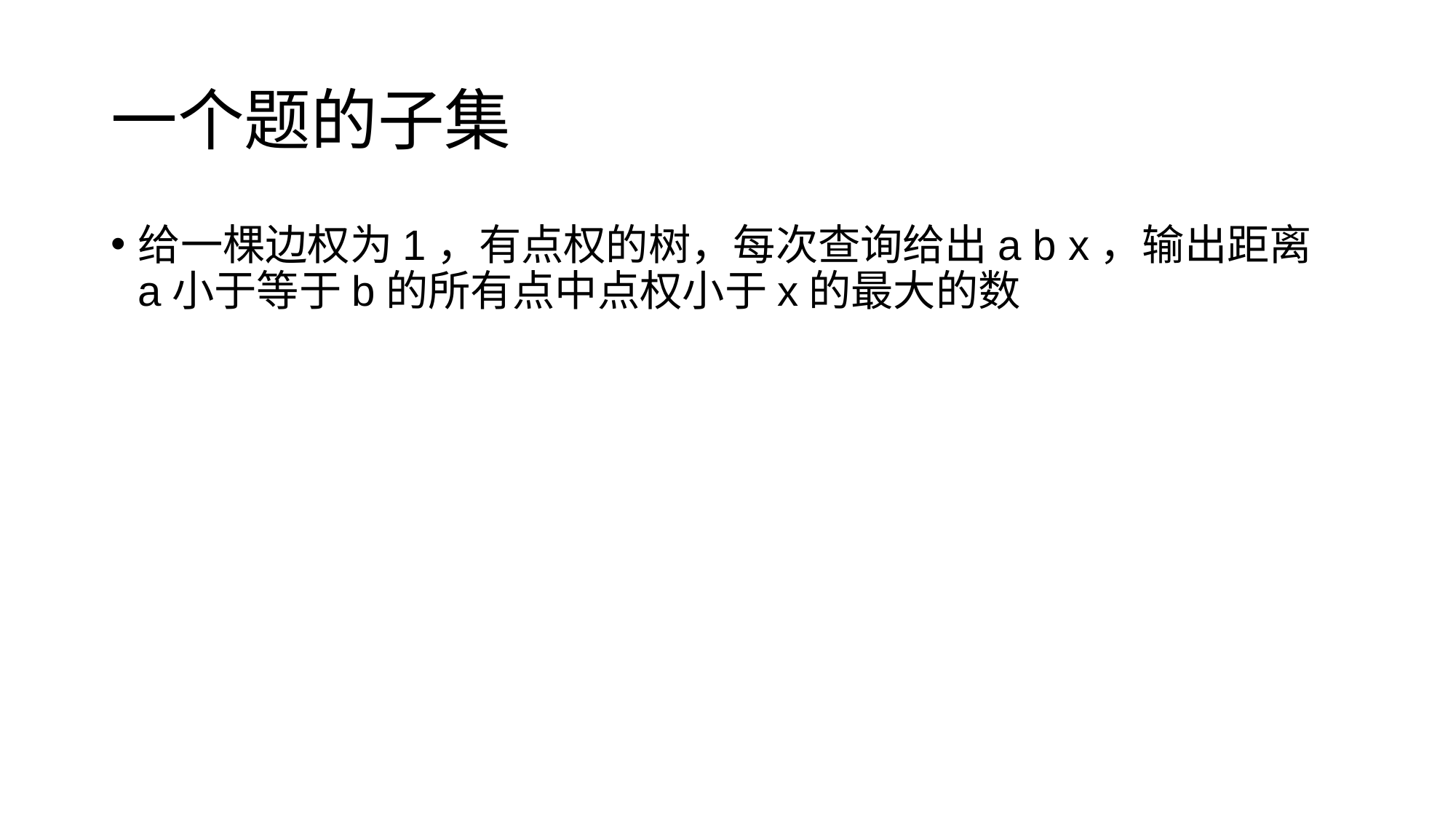

# 一个题的子集
给一棵边权为1，有点权的树，每次查询给出a b x，输出距离a小于等于b的所有点中点权小于x的最大的数